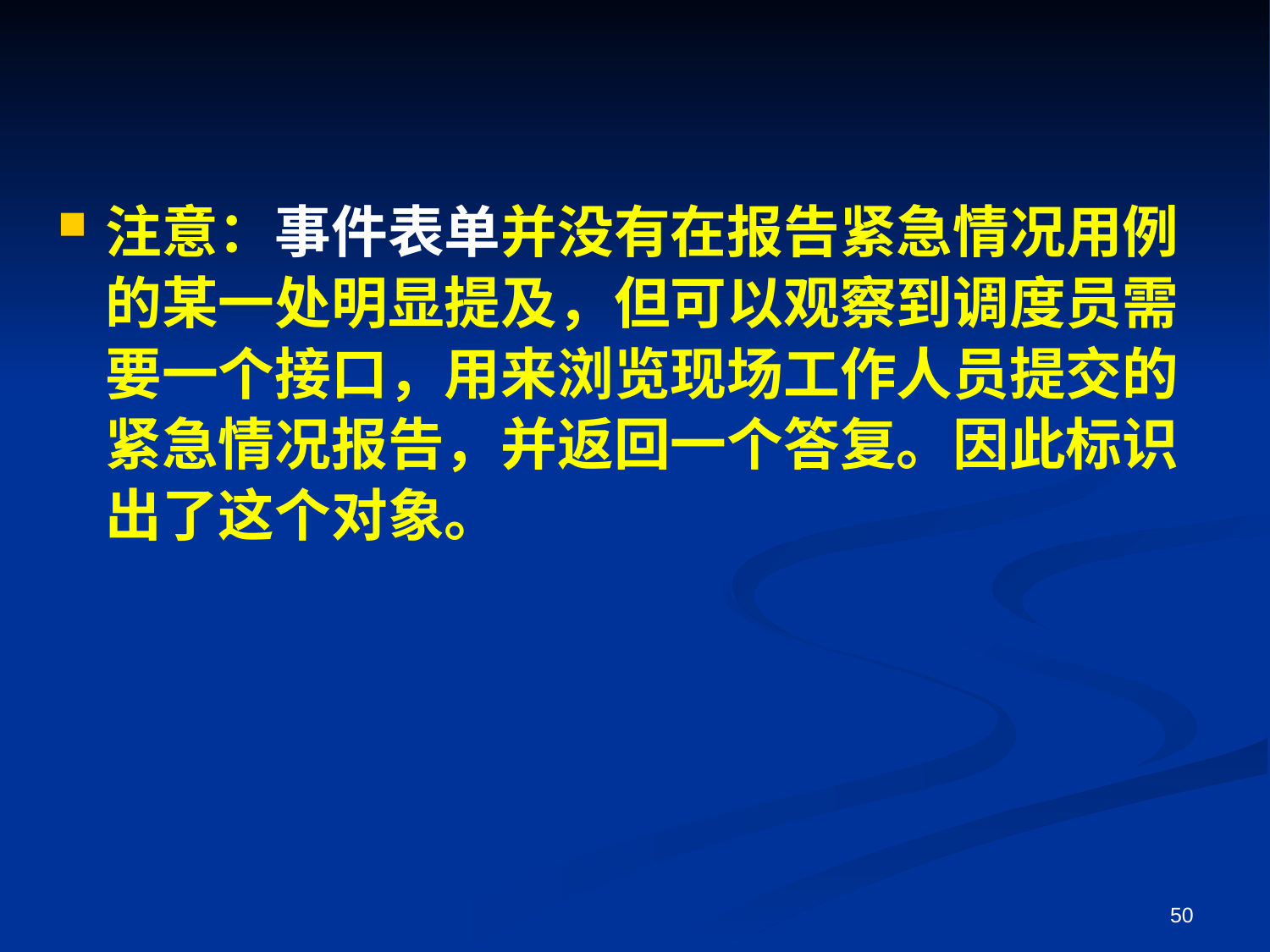

注意：事件表单并没有在报告紧急情况用例的某一处明显提及，但可以观察到调度员需要一个接口，用来浏览现场工作人员提交的紧急情况报告，并返回一个答复。因此标识出了这个对象。
50